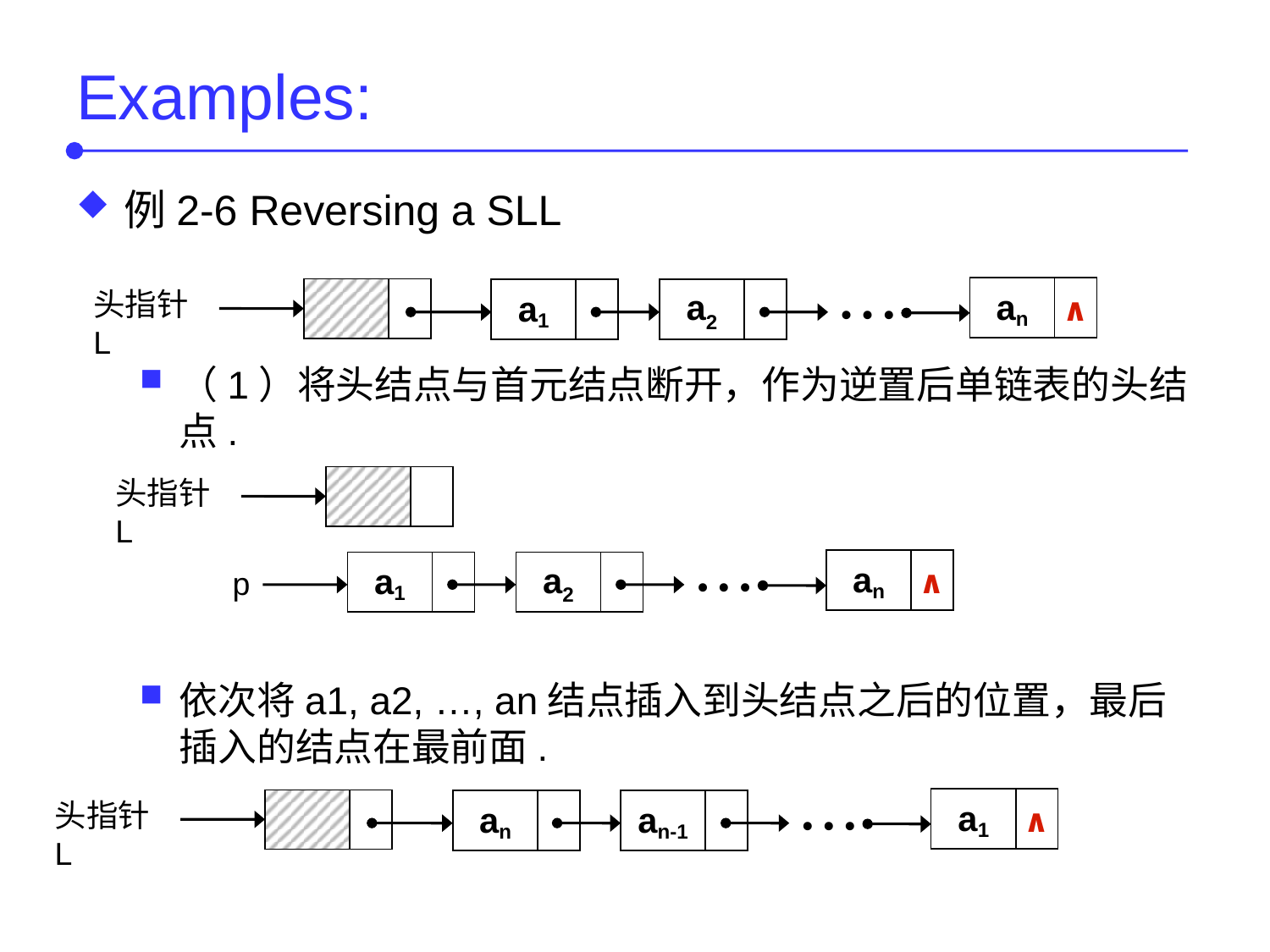

# Examples:
例2-6 Reversing a SLL

（1）将头结点与首元结点断开，作为逆置后单链表的头结点.

依次将a1, a2, …, an结点插入到头结点之后的位置，最后插入的结点在最前面.

an

头指针L

a1

a2

∧
• • •

头指针L

an

a1

a2

∧
p
• • •

a1

头指针L

an

an-1

∧
• • •